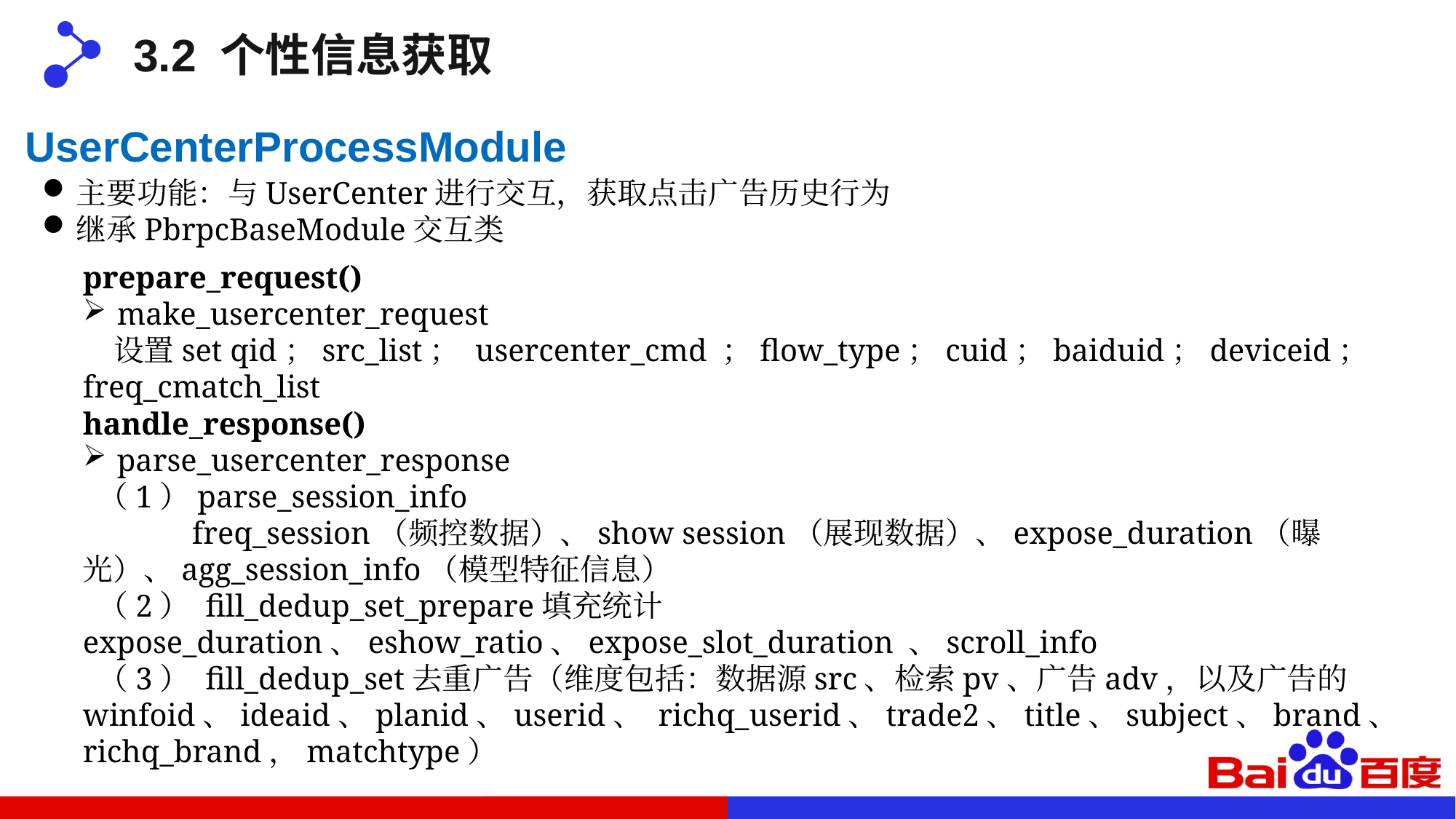

3.2 个性信息获取
UserCenterProcessModule
主要功能：与UserCenter进行交互，获取点击广告历史行为
继承PbrpcBaseModule交互类
prepare_request()
make_usercenter_request
   设置set qid；src_list； usercenter_cmd ；flow_type；cuid；baiduid；deviceid；freq_cmatch_list
handle_response()
parse_usercenter_response
 （1）parse_session_info
	freq_session（频控数据）、show session（展现数据）、expose_duration（曝光）、agg_session_info（模型特征信息）
 （2） fill_dedup_set_prepare填充统计expose_duration、eshow_ratio、expose_slot_duration 、scroll_info
 （3） fill_dedup_set去重广告（维度包括：数据源src、检索pv、广告adv，以及广告的winfoid、ideaid、planid、userid、 richq_userid、trade2、title、subject、brand、 richq_brand，matchtype）